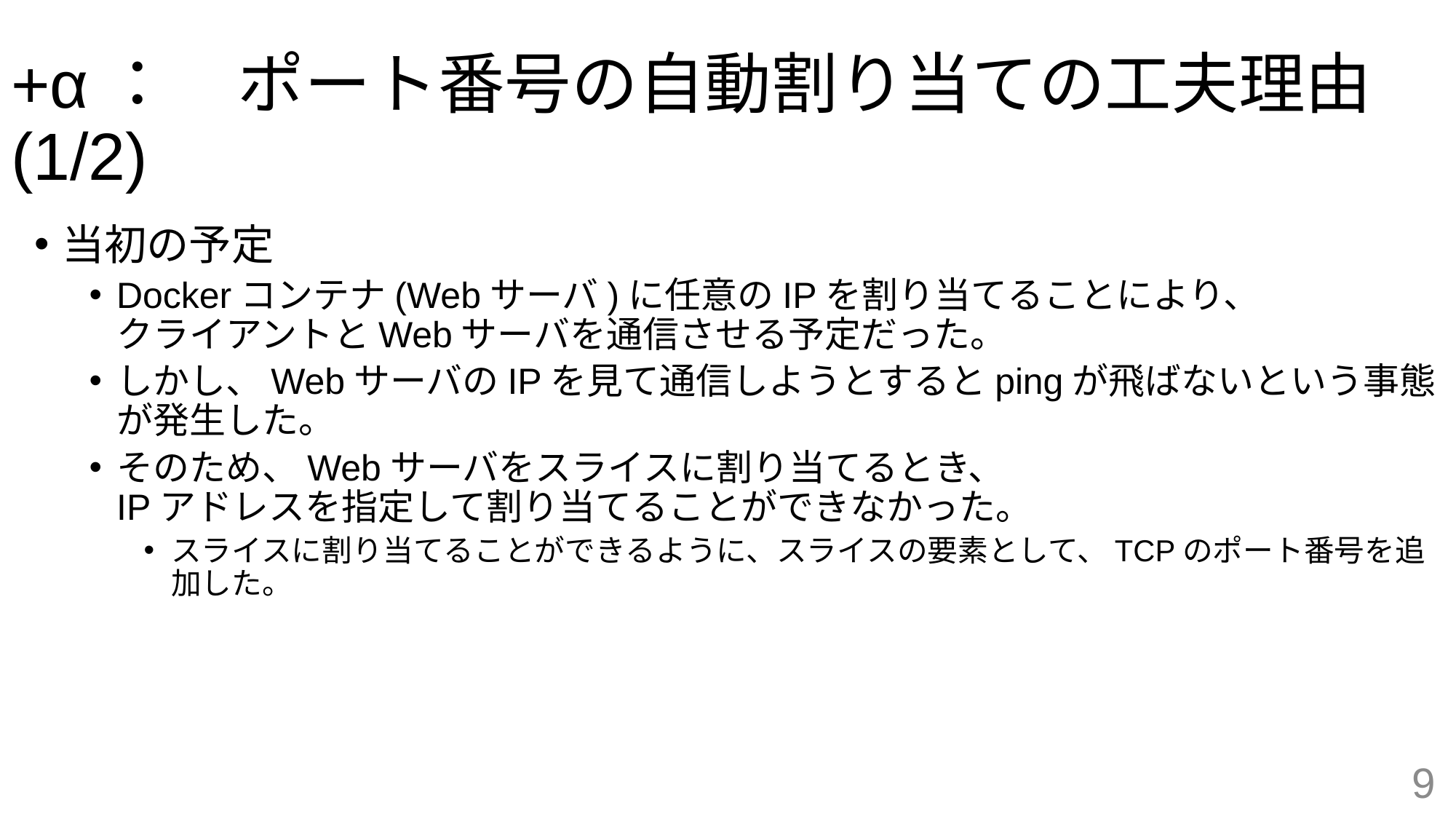

# +α：　ポート番号の自動割り当ての工夫理由(1/2)
当初の予定
Dockerコンテナ(Webサーバ)に任意のIPを割り当てることにより、
クライアントとWebサーバを通信させる予定だった。
しかし、WebサーバのIPを見て通信しようとするとpingが飛ばないという事態が発生した。
そのため、Webサーバをスライスに割り当てるとき、
IPアドレスを指定して割り当てることができなかった。
スライスに割り当てることができるように、スライスの要素として、TCPのポート番号を追加した。

9